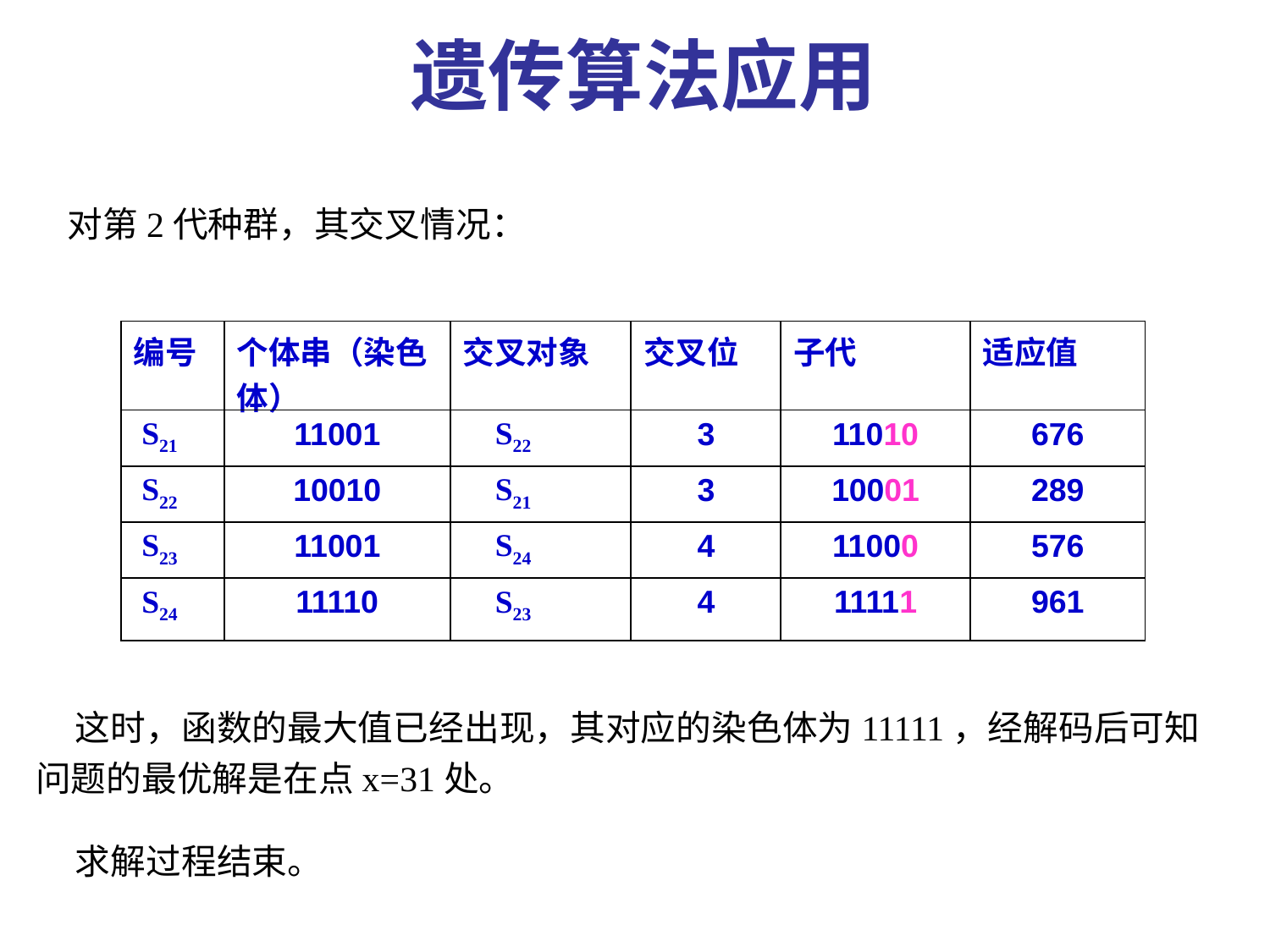

遗传算法应用
   对第2代种群，其交叉情况：

    这时，函数的最大值已经出现，其对应的染色体为11111，经解码后可知问题的最优解是在点x=31处。
    求解过程结束。
| 编号 | 个体串（染色体） | 交叉对象 | 交叉位 | 子代 | 适应值 |
| --- | --- | --- | --- | --- | --- |
| S21 | 11001 | S22 | 3 | 11010 | 676 |
| S22 | 10010 | S21 | 3 | 10001 | 289 |
| S23 | 11001 | S24 | 4 | 11000 | 576 |
| S24 | 11110 | S23 | 4 | 11111 | 961 |